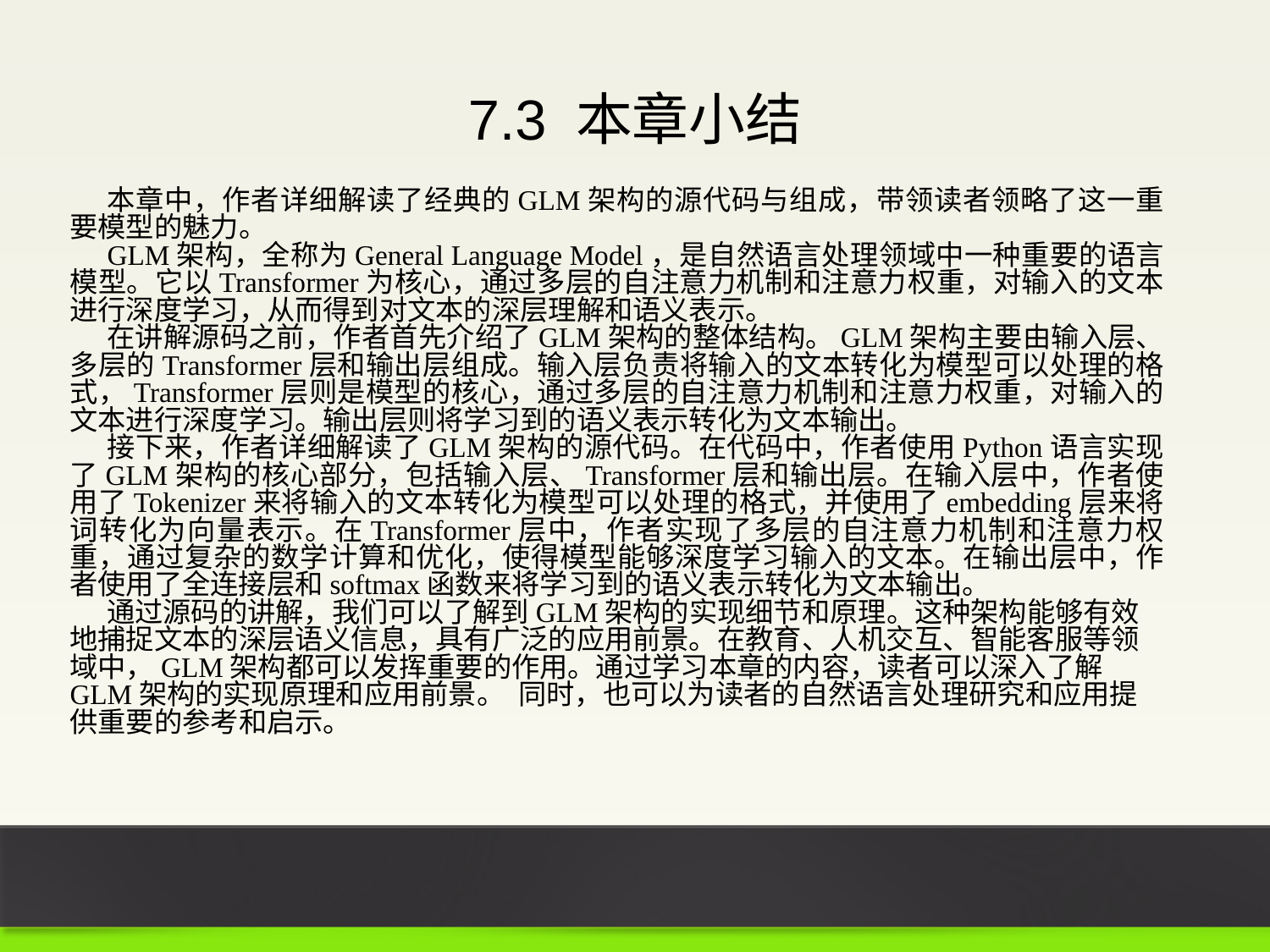

7.3 本章小结
本章中，作者详细解读了经典的GLM架构的源代码与组成，带领读者领略了这一重要模型的魅力。
GLM架构，全称为General Language Model，是自然语言处理领域中一种重要的语言模型。它以Transformer为核心，通过多层的自注意力机制和注意力权重，对输入的文本进行深度学习，从而得到对文本的深层理解和语义表示。
在讲解源码之前，作者首先介绍了GLM架构的整体结构。GLM架构主要由输入层、多层的Transformer层和输出层组成。输入层负责将输入的文本转化为模型可以处理的格式，Transformer层则是模型的核心，通过多层的自注意力机制和注意力权重，对输入的文本进行深度学习。输出层则将学习到的语义表示转化为文本输出。
接下来，作者详细解读了GLM架构的源代码。在代码中，作者使用Python语言实现了GLM架构的核心部分，包括输入层、Transformer层和输出层。在输入层中，作者使用了Tokenizer来将输入的文本转化为模型可以处理的格式，并使用了embedding层来将词转化为向量表示。在Transformer层中，作者实现了多层的自注意力机制和注意力权重，通过复杂的数学计算和优化，使得模型能够深度学习输入的文本。在输出层中，作者使用了全连接层和softmax函数来将学习到的语义表示转化为文本输出。
通过源码的讲解，我们可以了解到GLM架构的实现细节和原理。这种架构能够有效地捕捉文本的深层语义信息，具有广泛的应用前景。在教育、人机交互、智能客服等领域中，GLM架构都可以发挥重要的作用。通过学习本章的内容，读者可以深入了解GLM架构的实现原理和应用前景。  同时，也可以为读者的自然语言处理研究和应用提供重要的参考和启示。